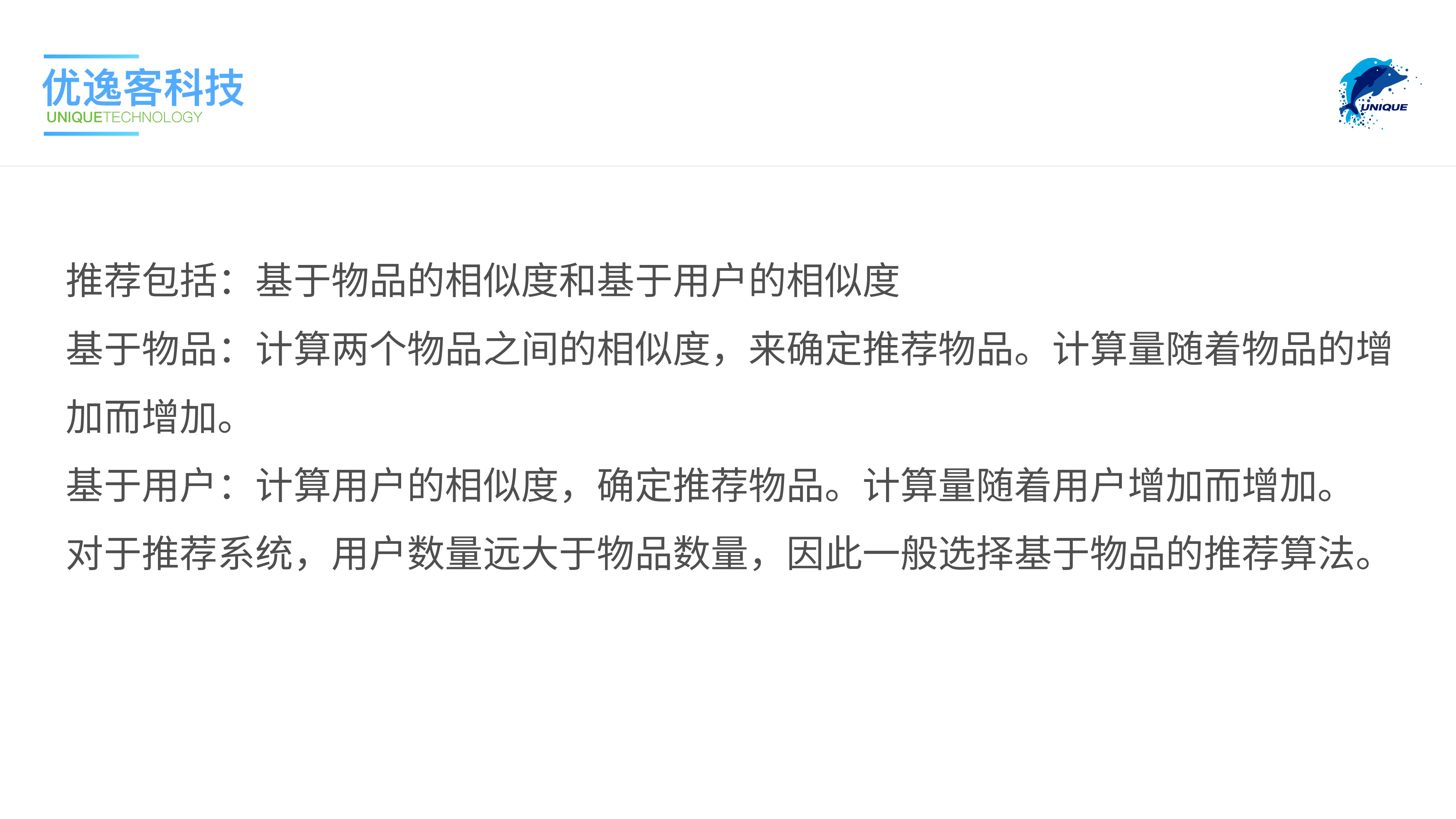

推荐包括：基于物品的相似度和基于用户的相似度 
基于物品：计算两个物品之间的相似度，来确定推荐物品。计算量随着物品的增加而增加。 
基于用户：计算用户的相似度，确定推荐物品。计算量随着用户增加而增加。 
对于推荐系统，用户数量远大于物品数量，因此一般选择基于物品的推荐算法。